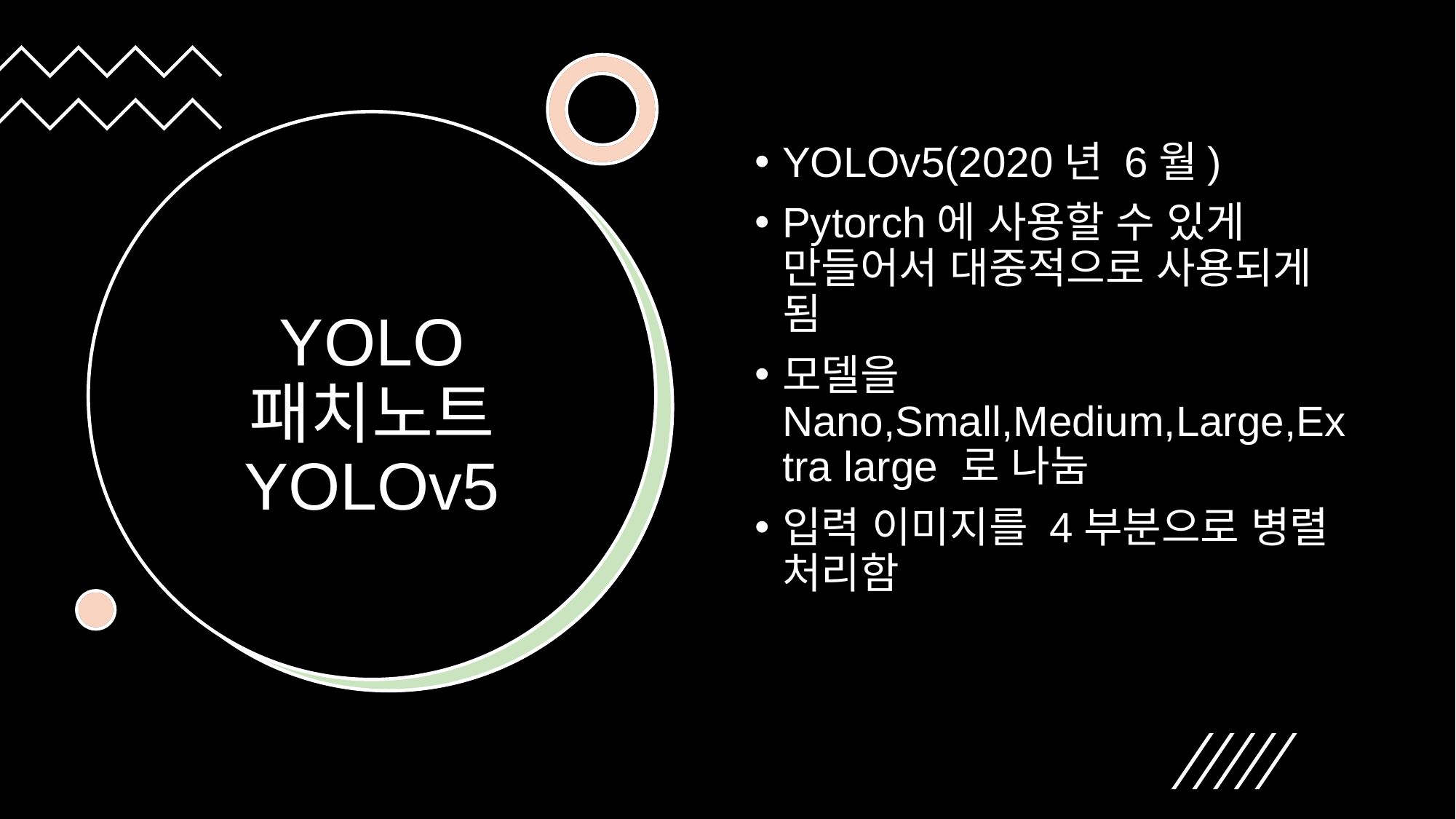

YOLOv5(2020년 6월)
Pytorch에 사용할 수 있게 만들어서 대중적으로 사용되게 됨
모델을 Nano,Small,Medium,Large,Extra large 로 나눔
입력 이미지를 4부분으로 병렬 처리함
# YOLO 패치노트 YOLOv5